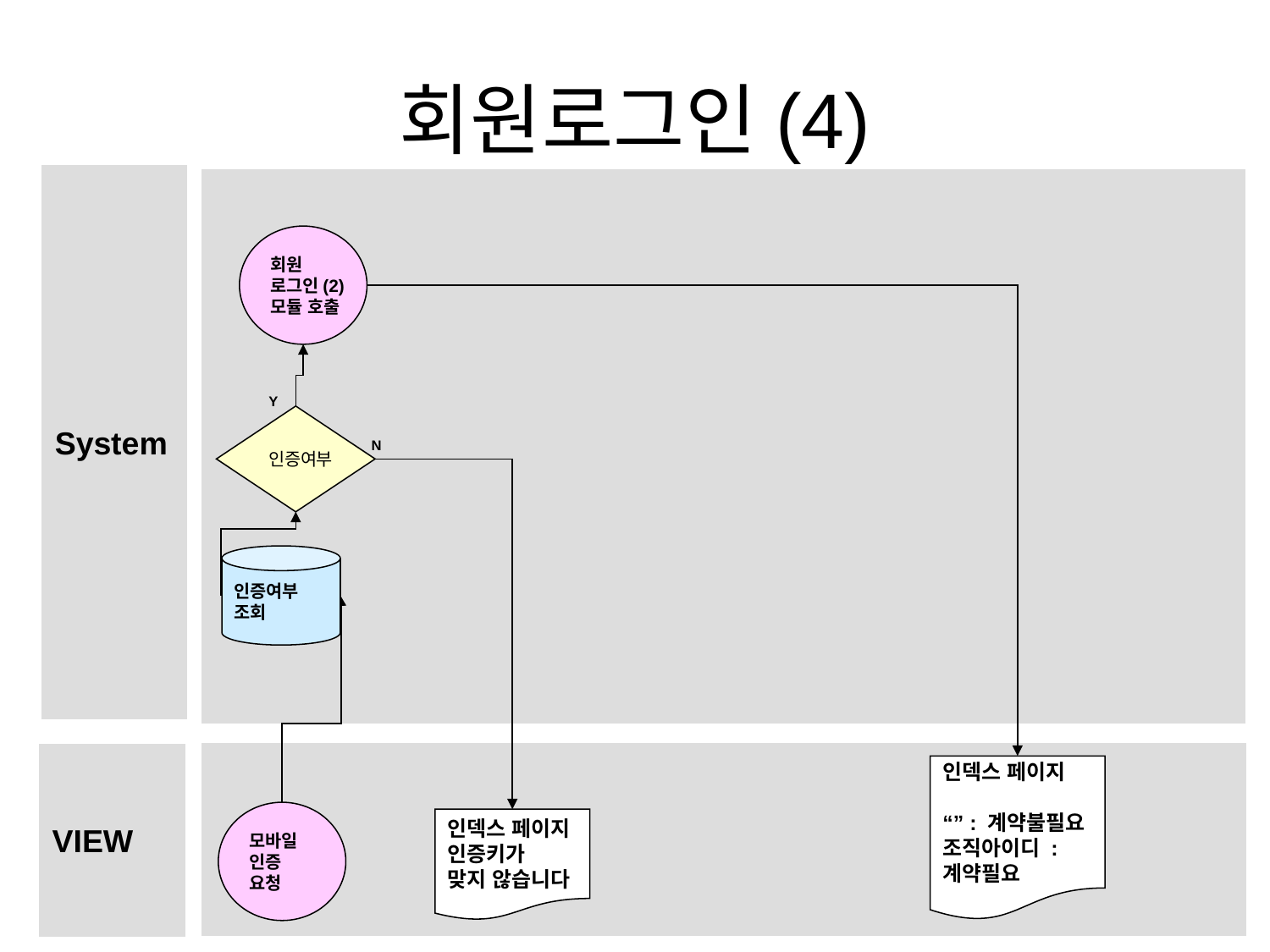

# 회원로그인(4)
System

회원
로그인(2)
모듈 호출
Y
인증여부
N
인증여부
조회

VIEW
인덱스 페이지

“” : 계약불필요
조직아이디 :
계약필요
모바일
인증
요청
인덱스 페이지
인증키가
맞지 않습니다